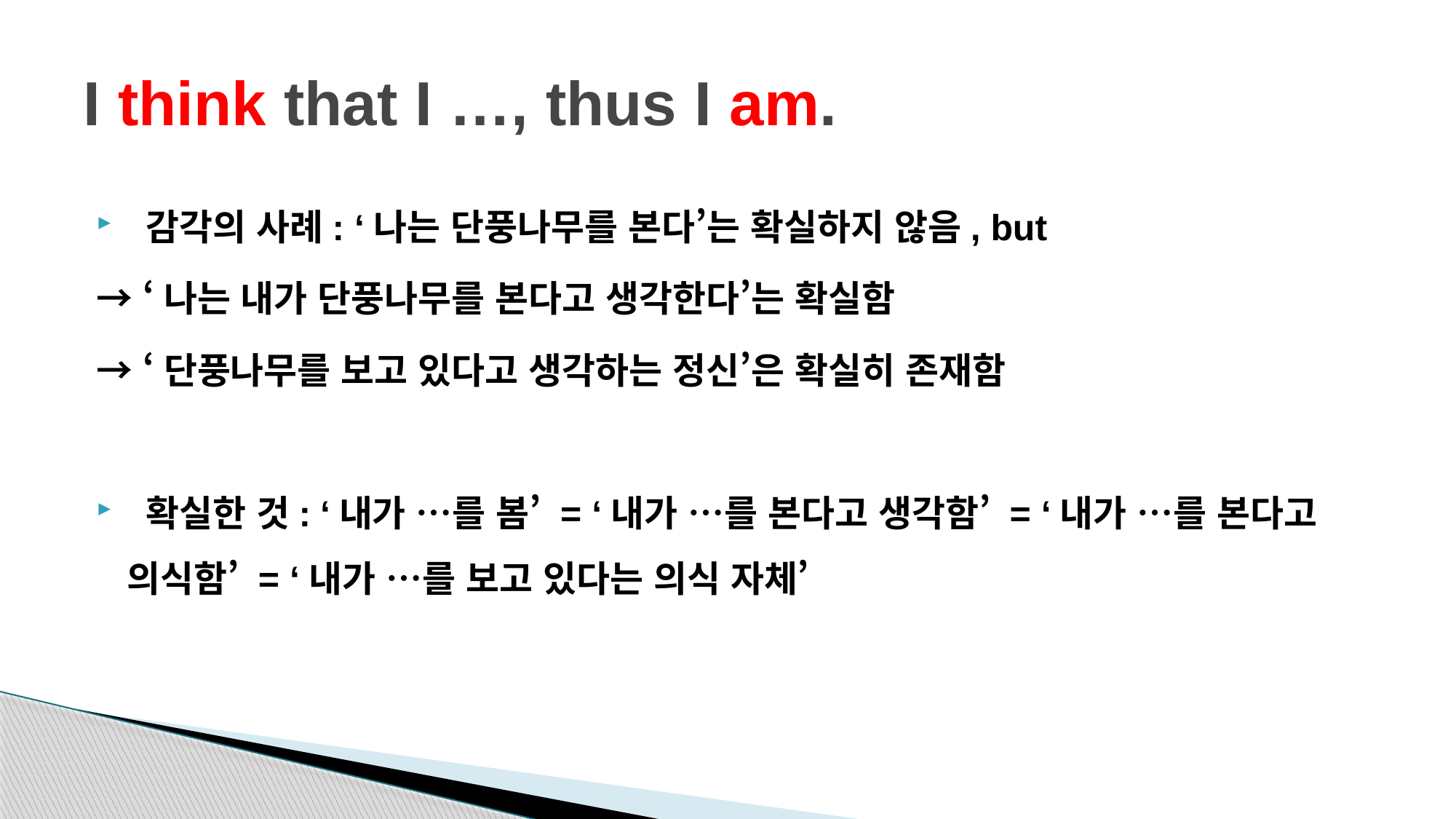

# I think that I …, thus I am.
 감각의 사례: ‘나는 단풍나무를 본다’는 확실하지 않음, but
→ ‘나는 내가 단풍나무를 본다고 생각한다’는 확실함
→ ‘단풍나무를 보고 있다고 생각하는 정신’은 확실히 존재함

 확실한 것: ‘내가 …를 봄’ = ‘내가 …를 본다고 생각함’ = ‘내가 …를 본다고 의식함’ = ‘내가 …를 보고 있다는 의식 자체’